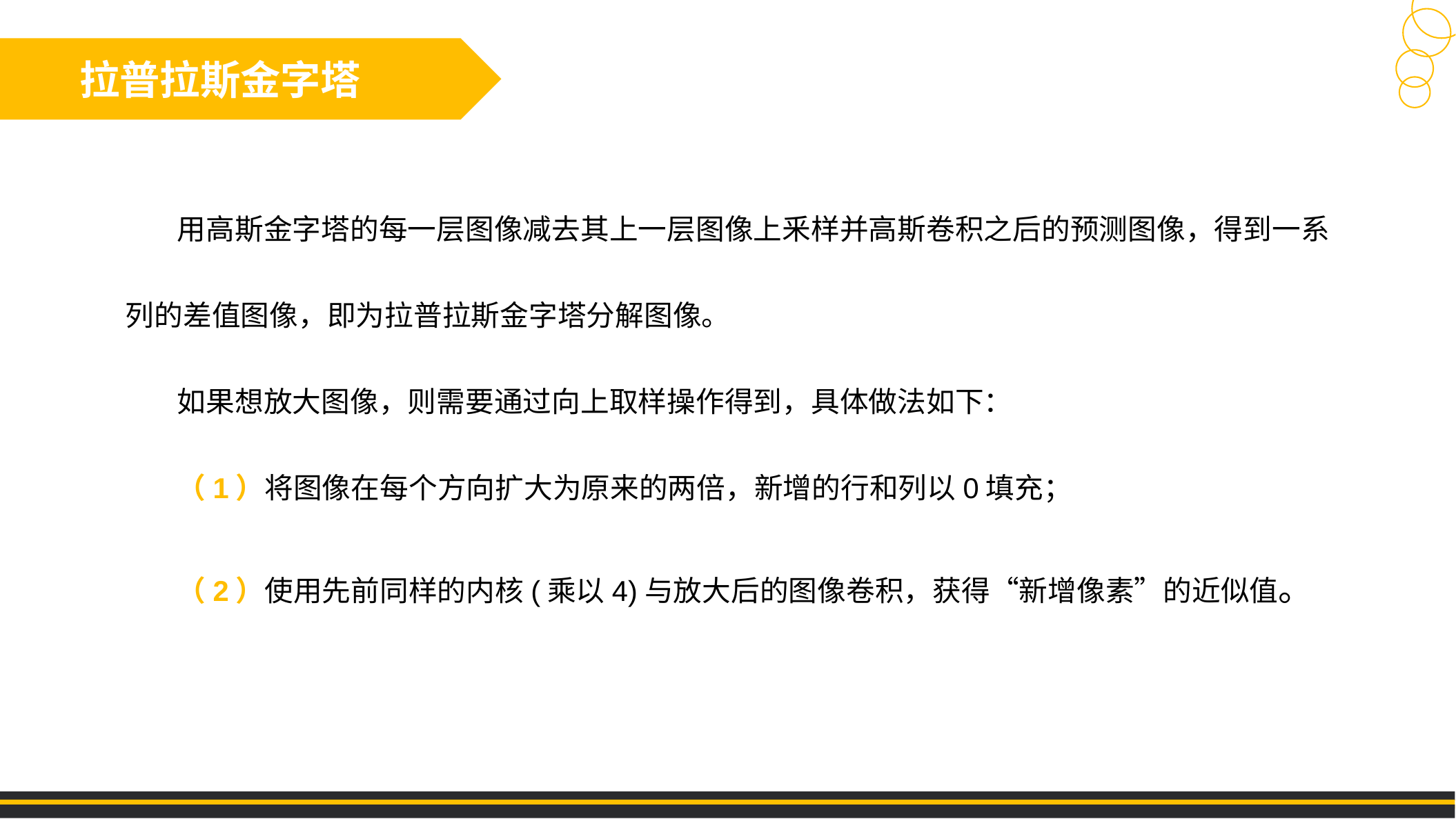

拉普拉斯金字塔
用高斯金字塔的每一层图像减去其上一层图像上釆样并高斯卷积之后的预测图像，得到一系列的差值图像，即为拉普拉斯金字塔分解图像。
如果想放大图像，则需要通过向上取样操作得到，具体做法如下：
（1）将图像在每个方向扩大为原来的两倍，新增的行和列以0填充；
（2）使用先前同样的内核(乘以4)与放大后的图像卷积，获得“新增像素”的近似值。